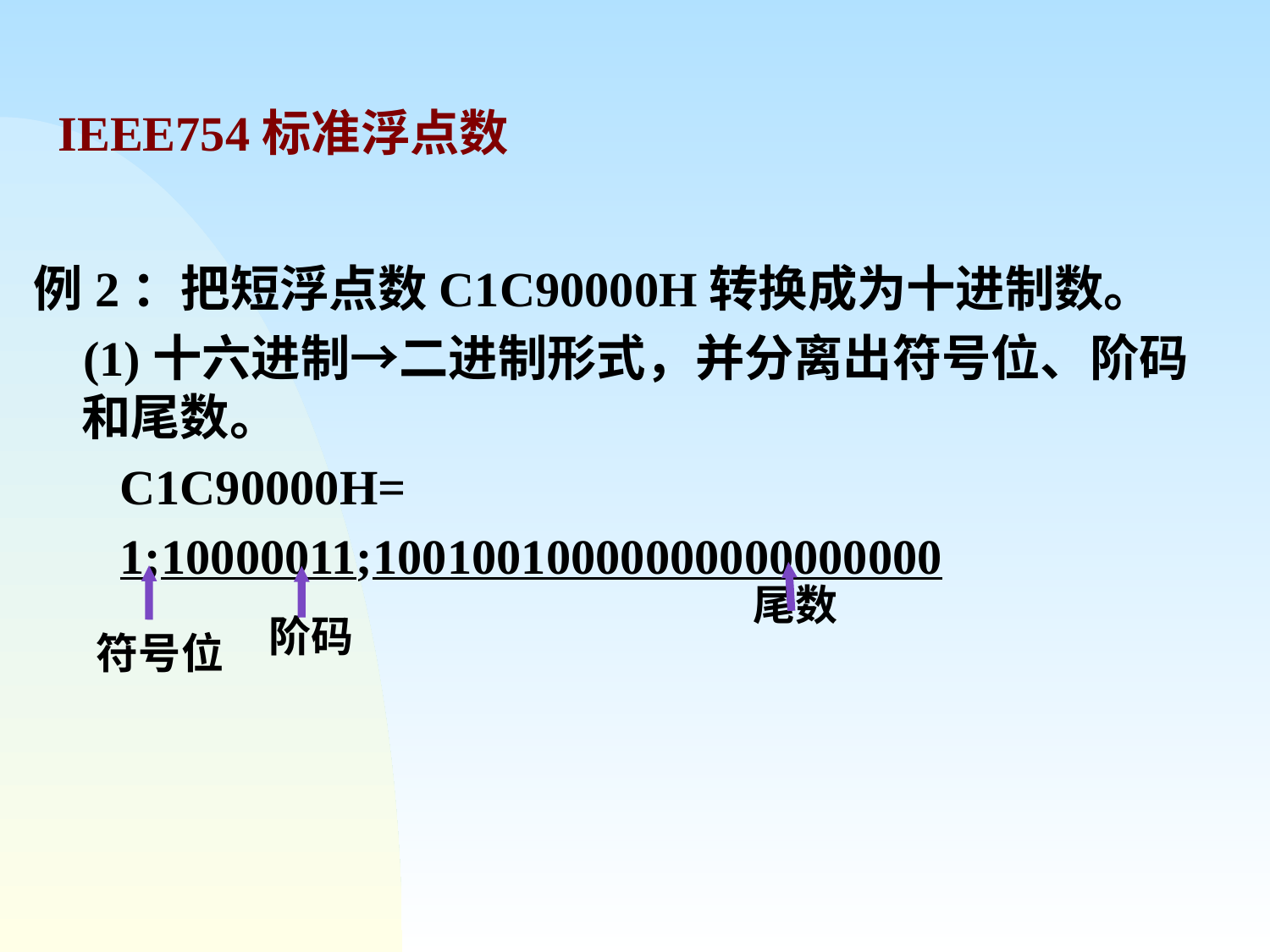

IEEE754标准浮点数
例2：把短浮点数C1C90000H转换成为十进制数。
    (1)十六进制→二进制形式，并分离出符号位、阶码和尾数。
       C1C90000H=
       1;10000011;10010010000000000000000

尾数

符号位

阶码